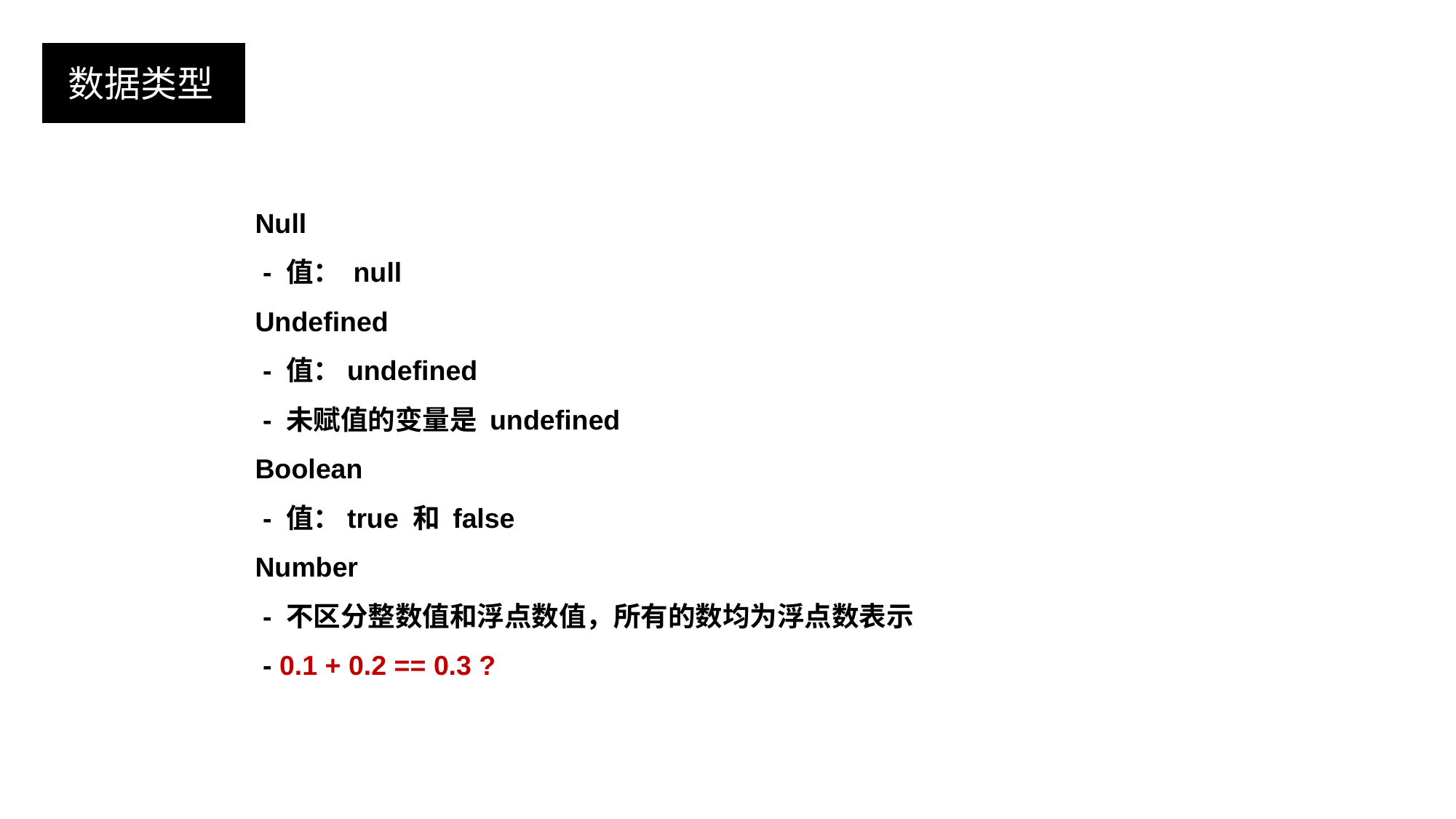

数据类型
Null
 - 值： null
Undefined
 - 值：undefined
 - 未赋值的变量是 undefined
Boolean
 - 值：true 和 false
Number
 - 不区分整数值和浮点数值，所有的数均为浮点数表示
 - 0.1 + 0.2 == 0.3 ?